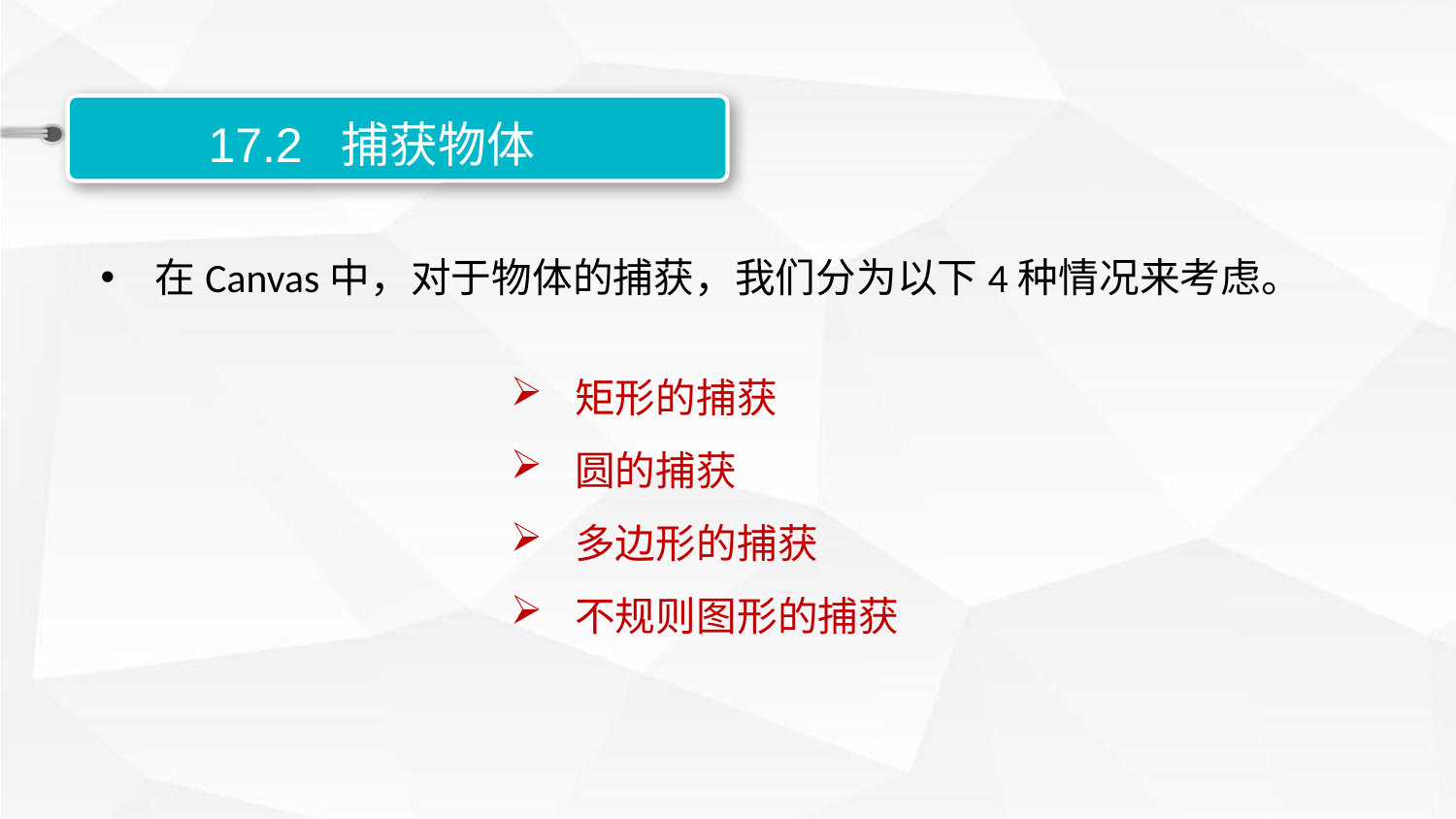

17.2  捕获物体

在Canvas中，对于物体的捕获，我们分为以下4种情况来考虑。
 矩形的捕获
 圆的捕获
 多边形的捕获
 不规则图形的捕获